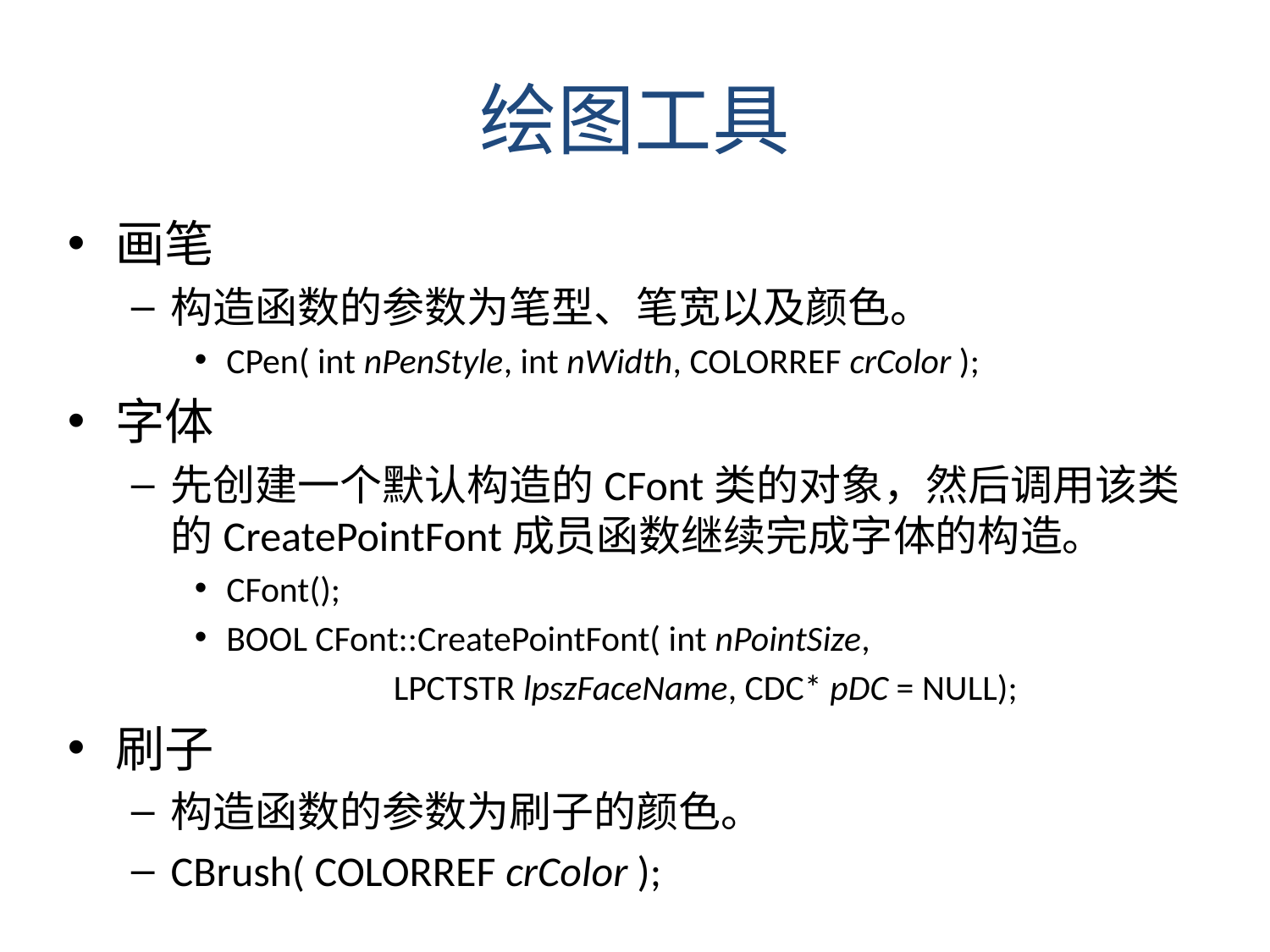

绘图工具
画笔
构造函数的参数为笔型、笔宽以及颜色。
CPen( int nPenStyle, int nWidth, COLORREF crColor );
字体
先创建一个默认构造的CFont类的对象，然后调用该类的CreatePointFont成员函数继续完成字体的构造。
CFont();
BOOL CFont::CreatePointFont( int nPointSize,
		     LPCTSTR lpszFaceName, CDC* pDC = NULL);
刷子
构造函数的参数为刷子的颜色。
CBrush( COLORREF crColor );